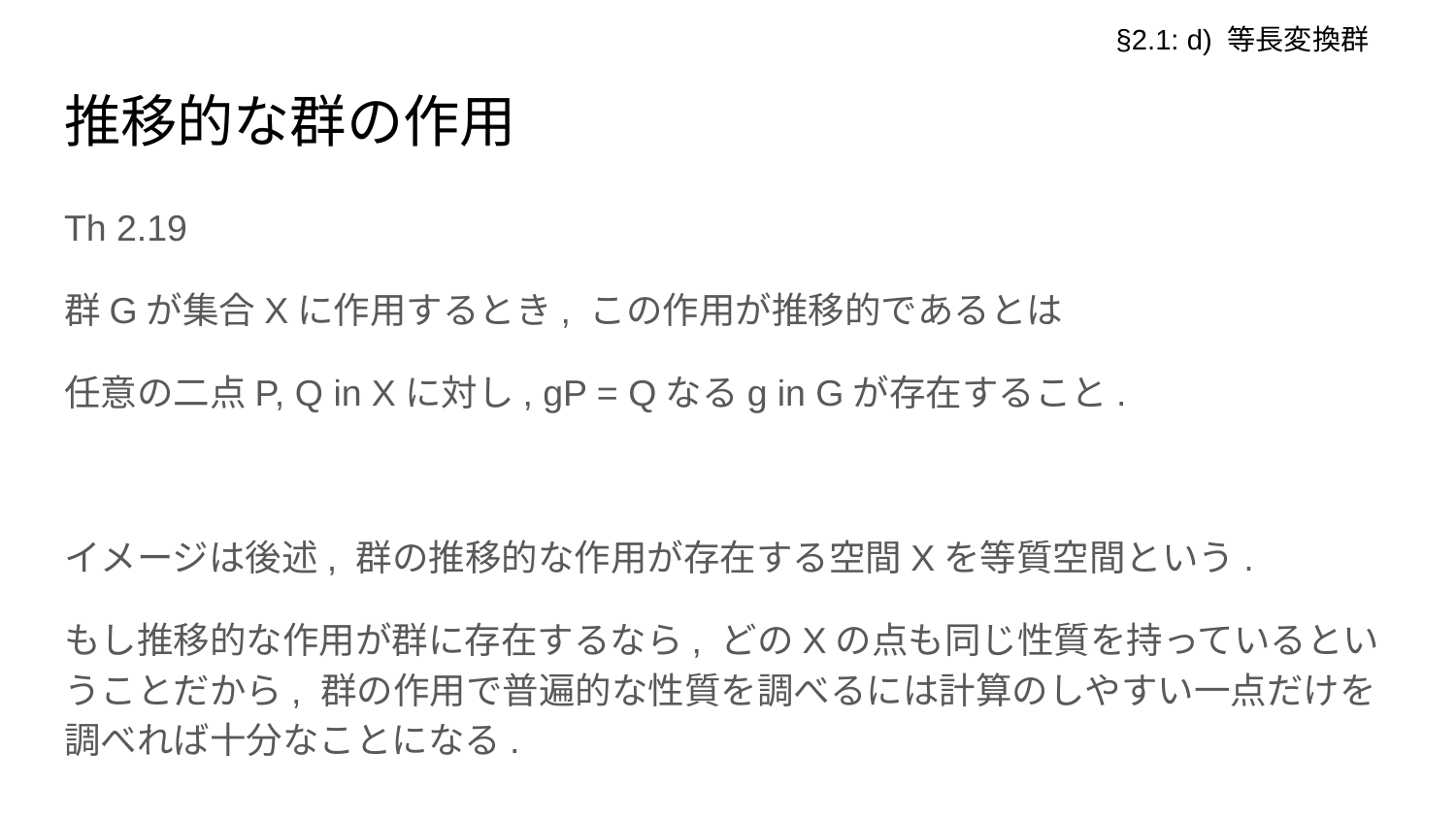

§2.1: d) 等長変換群

# 推移的な群の作用
Th 2.19
群Gが集合Xに作用するとき, この作用が推移的であるとは
任意の二点P, Q in Xに対し, gP = Qなるg in Gが存在すること.

イメージは後述, 群の推移的な作用が存在する空間Xを等質空間という.
もし推移的な作用が群に存在するなら, どのXの点も同じ性質を持っているということだから, 群の作用で普遍的な性質を調べるには計算のしやすい一点だけを調べれば十分なことになる.